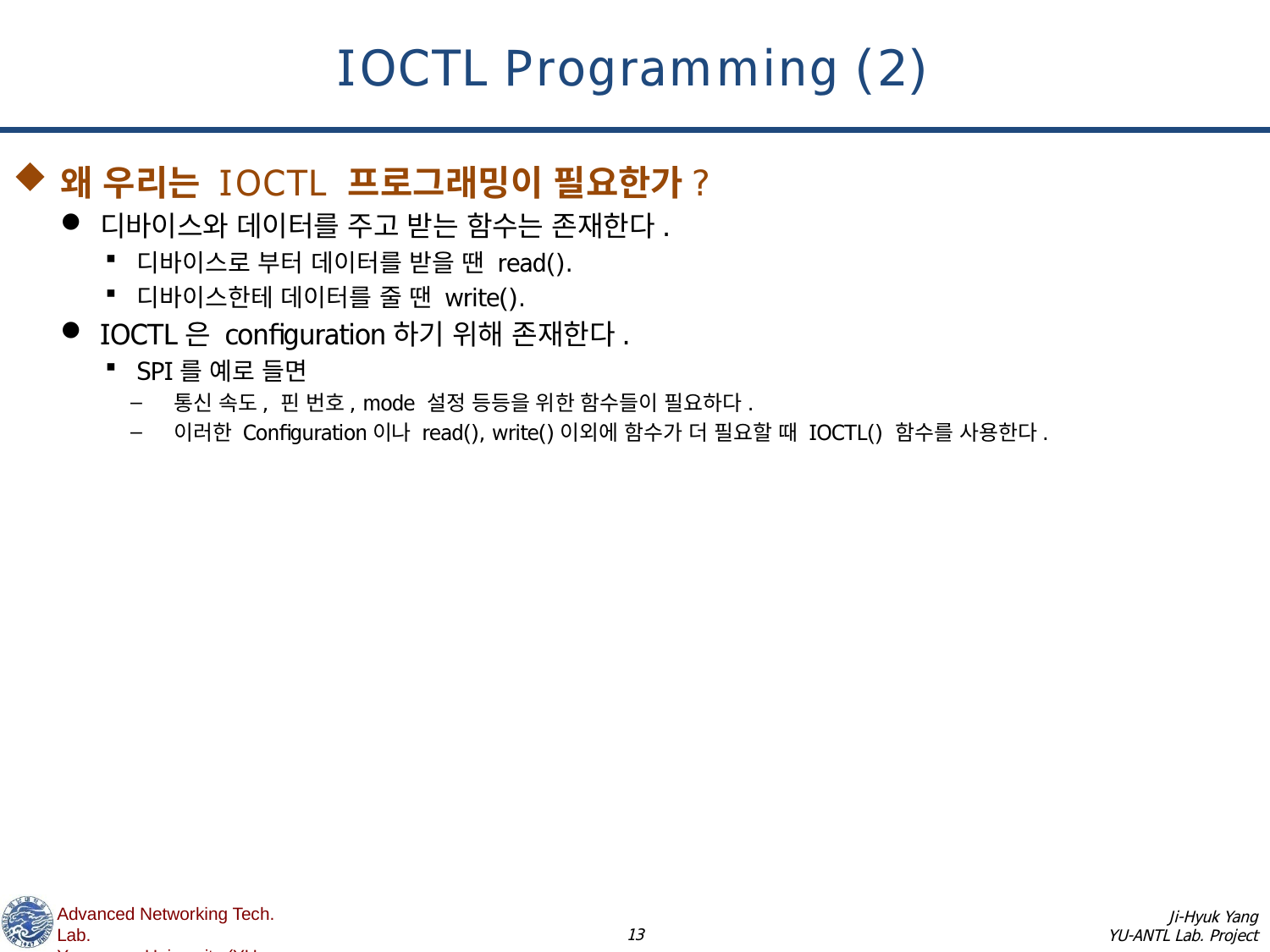

# IOCTL Programming (2)
왜 우리는 IOCTL 프로그래밍이 필요한가?
디바이스와 데이터를 주고 받는 함수는 존재한다.
디바이스로 부터 데이터를 받을 땐 read().
디바이스한테 데이터를 줄 땐 write().
IOCTL은 configuration하기 위해 존재한다.
SPI를 예로 들면
통신 속도, 핀 번호, mode 설정 등등을 위한 함수들이 필요하다.
이러한 Configuration이나 read(), write()이외에 함수가 더 필요할 때 IOCTL() 함수를 사용한다.